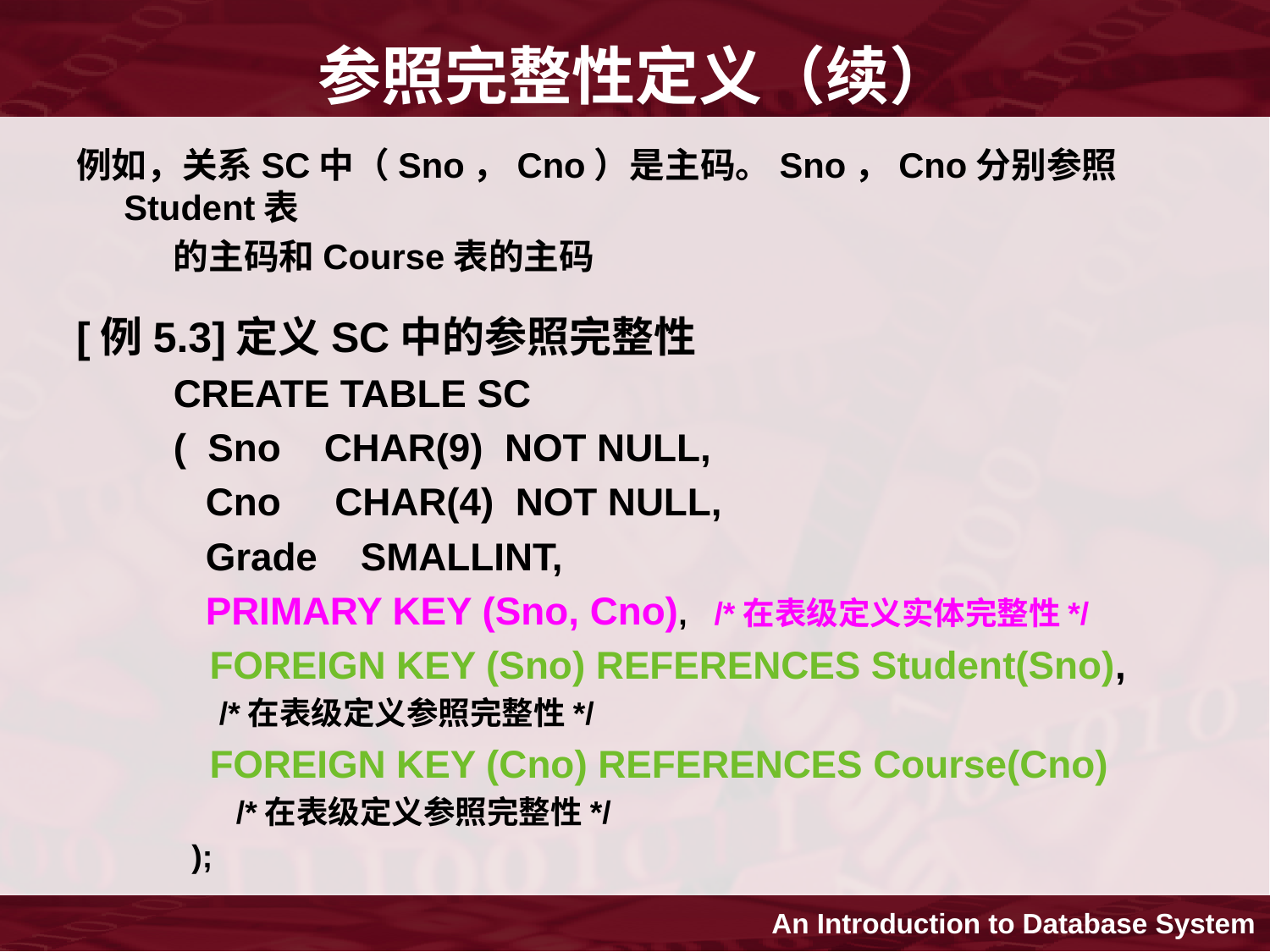

# 参照完整性定义（续）
例如，关系SC中（Sno，Cno）是主码。Sno，Cno分别参照Student表
           的主码和Course表的主码
[例5.3]定义SC中的参照完整性
         CREATE TABLE SC
         (  Sno    CHAR(9)  NOT NULL,
            Cno     CHAR(4)  NOT NULL,
            Grade    SMALLINT,
            PRIMARY KEY (Sno, Cno),   /*在表级定义实体完整性*/
               FOREIGN KEY (Sno) REFERENCES Student(Sno),
                  /*在表级定义参照完整性*/
               FOREIGN KEY (Cno) REFERENCES Course(Cno)
                  /*在表级定义参照完整性*/
             );